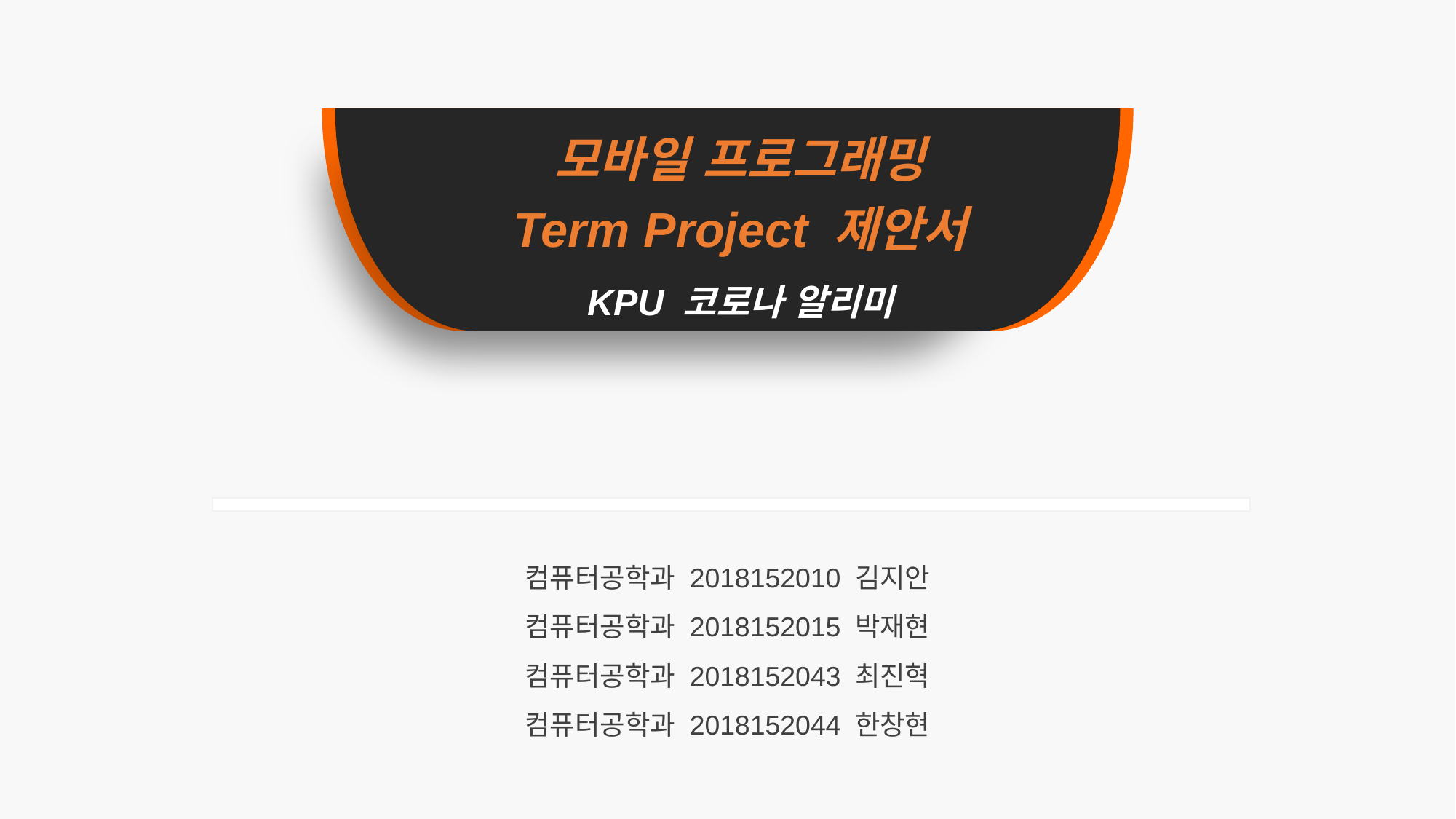

모바일 프로그래밍
Term Project 제안서
KPU 코로나 알리미

컴퓨터공학과 2018152010 김지안
컴퓨터공학과 2018152015 박재현
컴퓨터공학과 2018152043 최진혁
컴퓨터공학과 2018152044 한창현